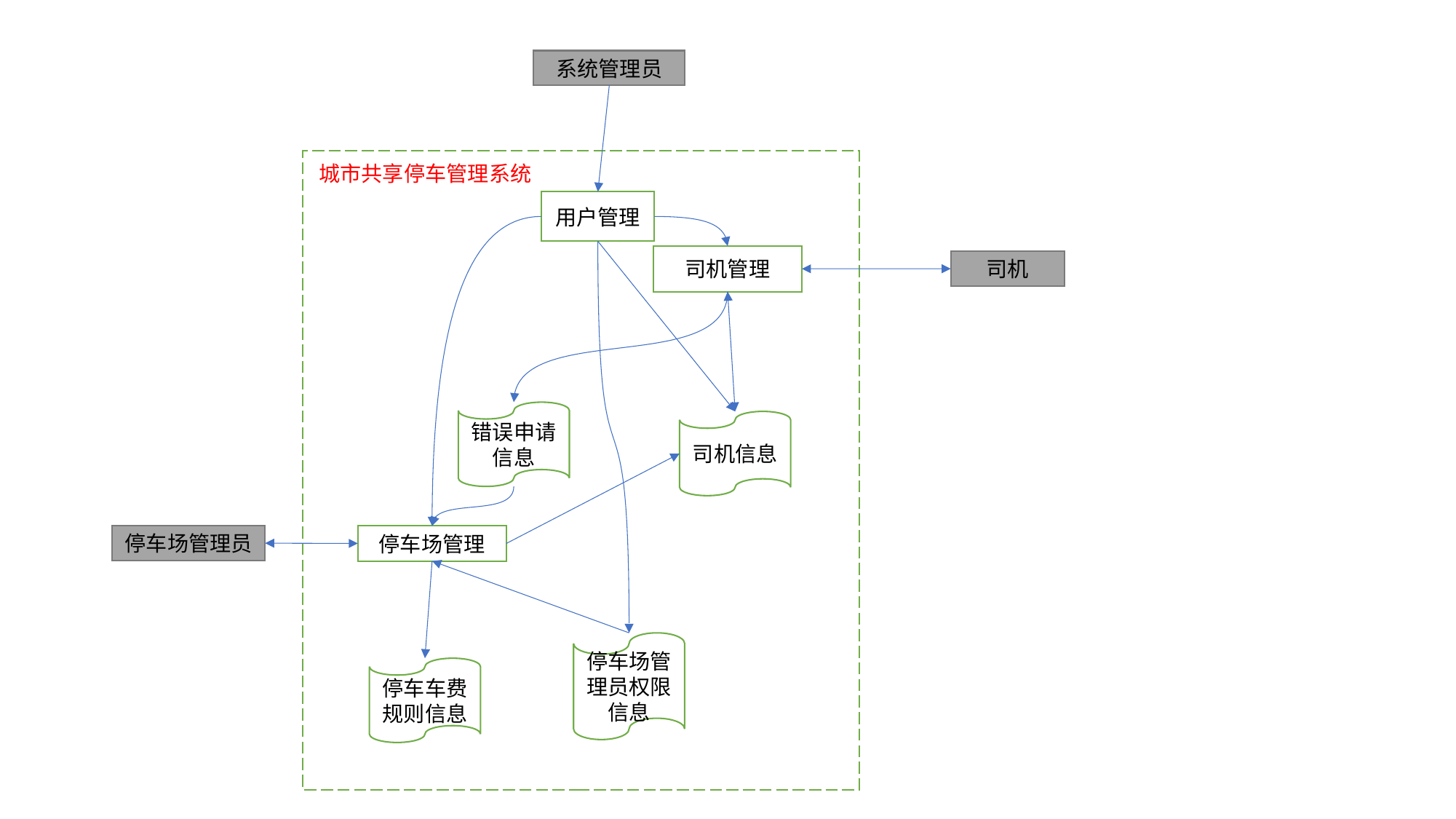

系统管理员

城市共享停车管理系统
用户管理
司机管理
司机
错误申请信息
司机信息
停车场管理员
停车场管理
停车场管理员权限信息
停车车费规则信息